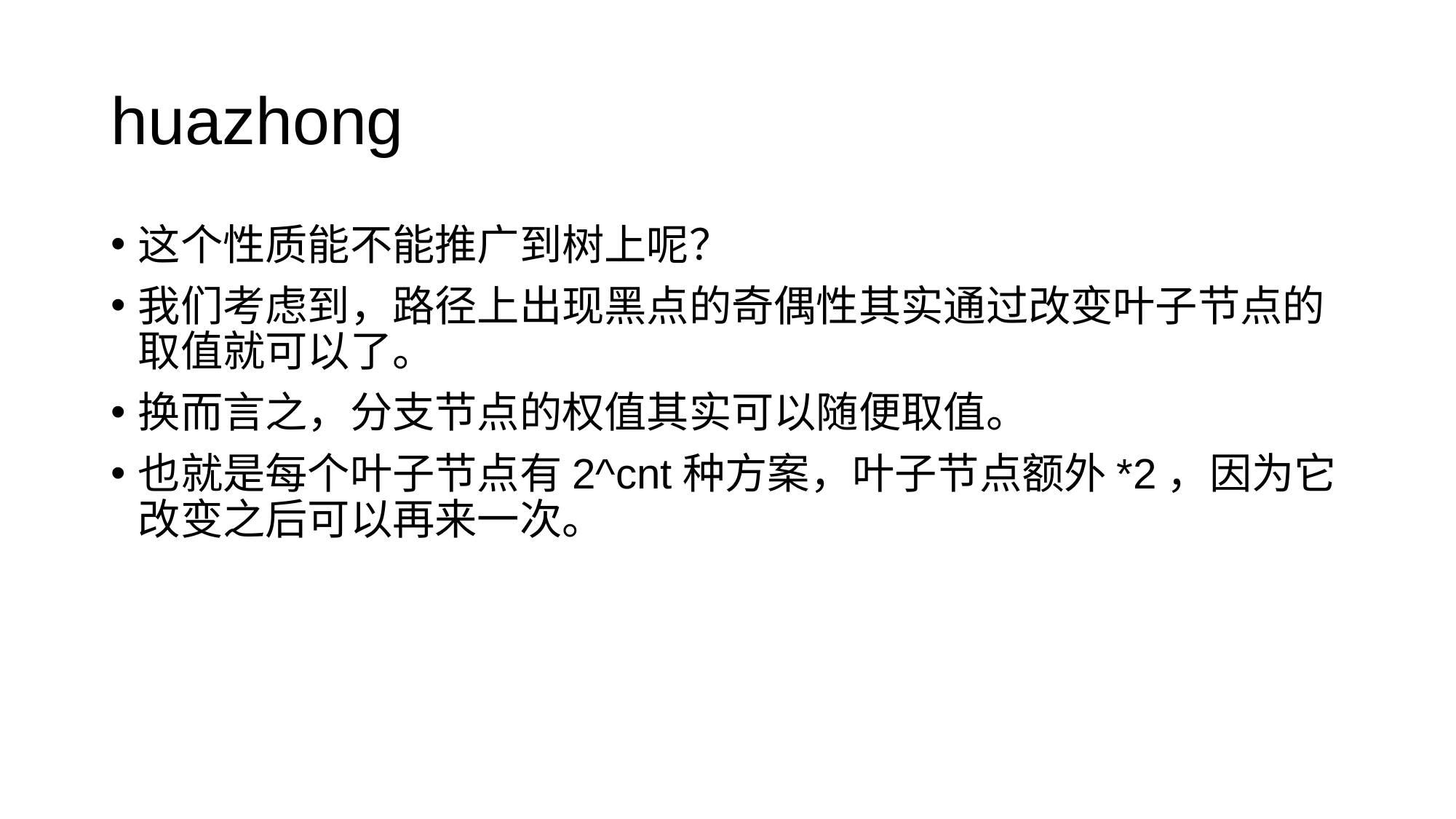

# huazhong
这个性质能不能推广到树上呢？
我们考虑到，路径上出现黑点的奇偶性其实通过改变叶子节点的取值就可以了。
换而言之，分支节点的权值其实可以随便取值。
也就是每个叶子节点有2^cnt种方案，叶子节点额外*2，因为它改变之后可以再来一次。